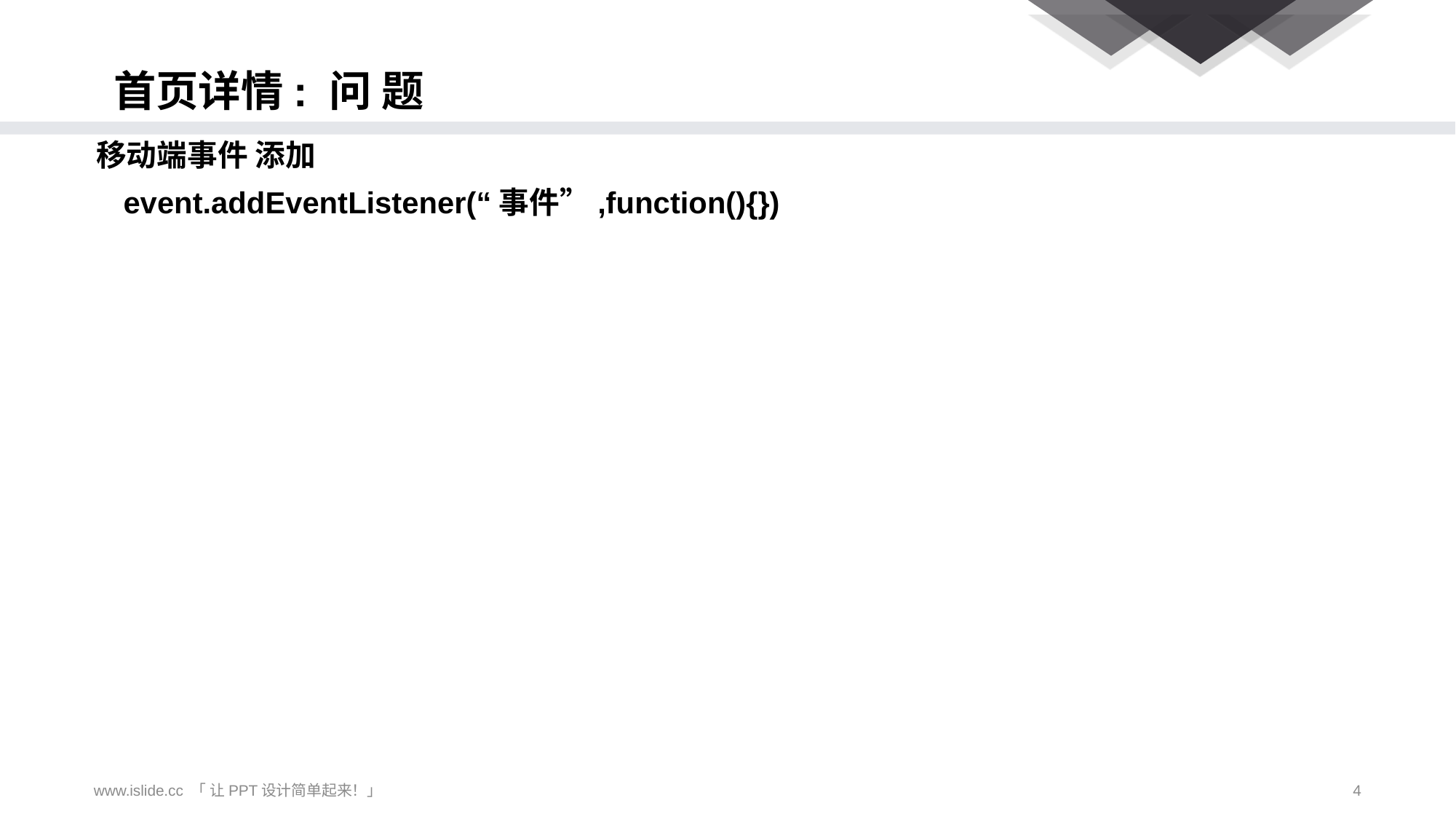

# 首页详情: 问 题
移动端事件 添加
	event.addEventListener(“事件”,function(){})
www.islide.cc 「 让PPT设计简单起来！」
4